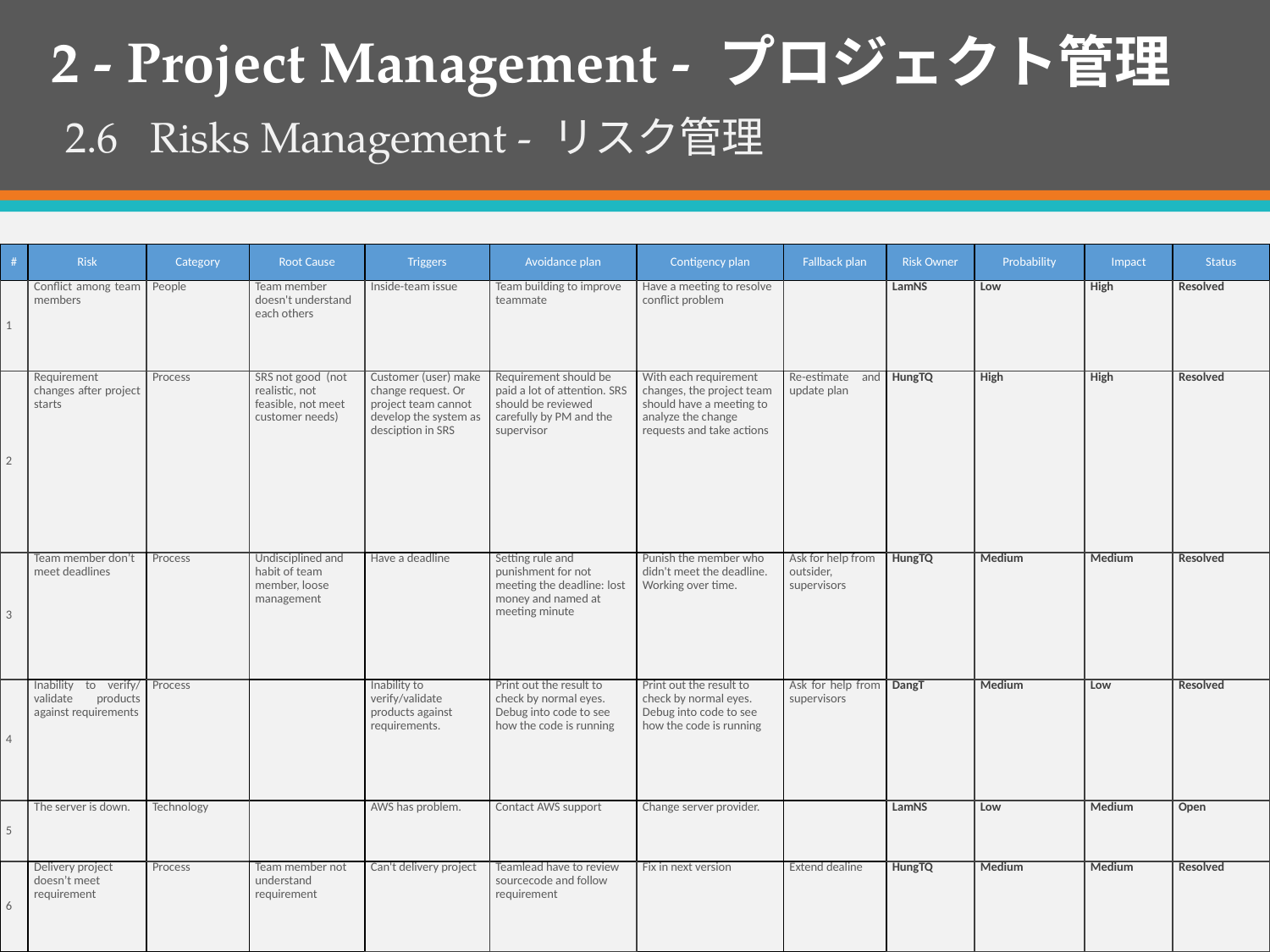

2 - Project Management - プロジェクト管理
2.6   Risks Management - リスク管理
| # | Risk | Category | Root Cause | Triggers | Avoidance plan | Contigency plan | Fallback plan | Risk Owner | Probability | Impact | Status |
| --- | --- | --- | --- | --- | --- | --- | --- | --- | --- | --- | --- |
| 1 | Conflict among team members | People | Team member doesn't understand each others | Inside-team issue | Team building to improve teammate | Have a meeting to resolve conflict problem |  | LamNS | Low | High | Resolved |
| 2 | Requirement changes after project starts | Process | SRS not good (not realistic, not feasible, not meet customer needs) | Customer (user) make change request. Or project team cannot develop the system as desciption in SRS | Requirement should be paid a lot of attention. SRS should be reviewed carefully by PM and the supervisor | With each requirement changes, the project team should have a meeting to analyze the change requests and take actions | Re-estimate and update plan | HungTQ | High | High | Resolved |
| 3 | Team member don’t meet deadlines | Process | Undisciplined and habit of team member, loose management | Have a deadline | Setting rule and punishment for not meeting the deadline: lost money and named at meeting minute | Punish the member who didn't meet the deadline. Working over time. | Ask for help from outsider, supervisors | HungTQ | Medium | Medium | Resolved |
| 4 | Inability to verify/ validate products against requirements | Process |  | Inability to verify/validate products against requirements. | Print out the result to check by normal eyes. Debug into code to see how the code is running | Print out the result to check by normal eyes. Debug into code to see how the code is running | Ask for help from supervisors | DangT | Medium | Low | Resolved |
| 5 | The server is down. | Technology |  | AWS has problem. | Contact AWS support | Change server provider. |  | LamNS | Low | Medium | Open |
| 6 | Delivery project doesn’t meet requirement | Process | Team member not understand requirement | Can't delivery project | Teamlead have to review sourcecode and follow requirement | Fix in next version | Extend dealine | HungTQ | Medium | Medium | Resolved |